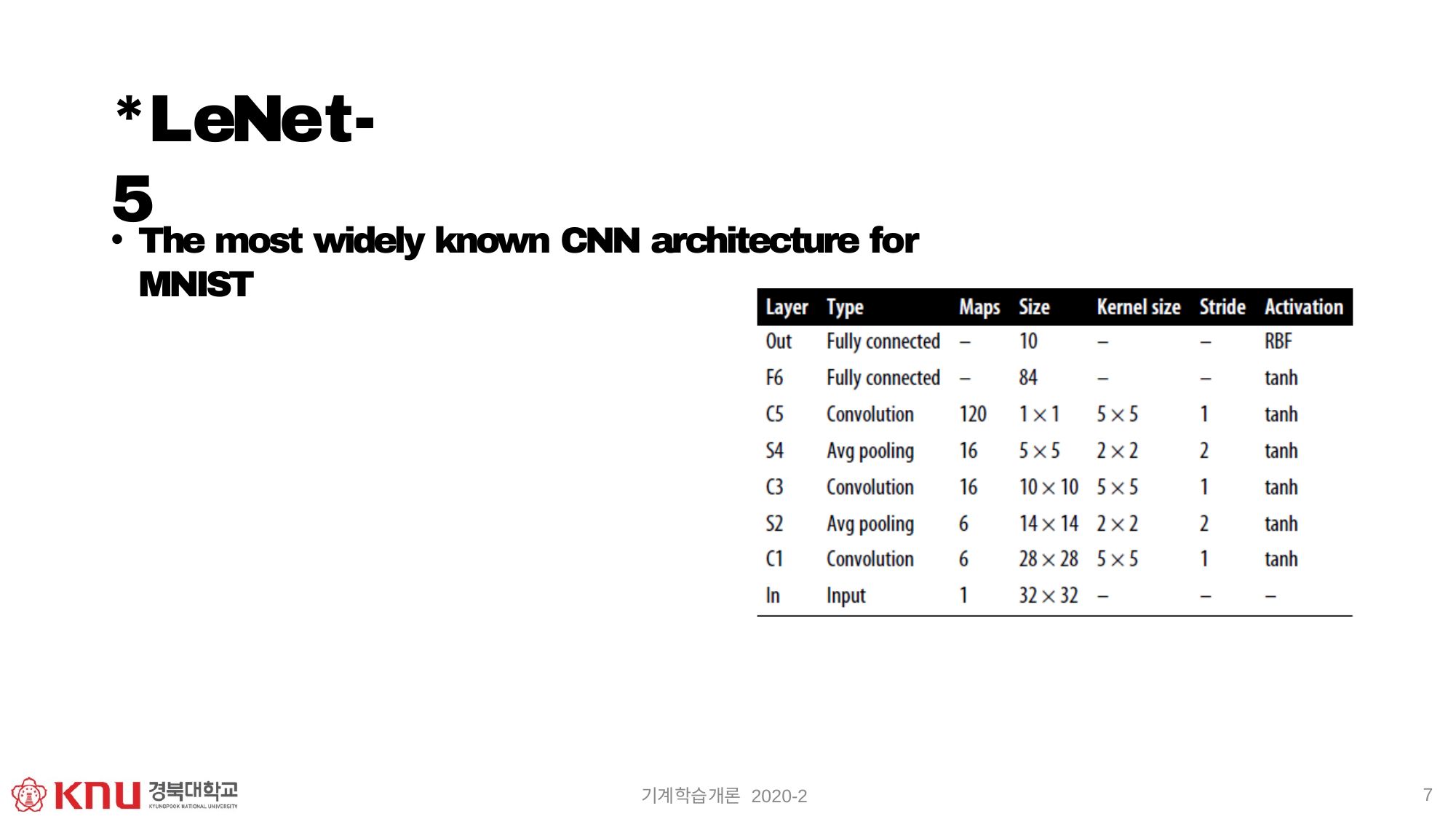

# *LeNet-5
The most widely known CNN architecture for MNIST

7
기계학습개론 2020-2